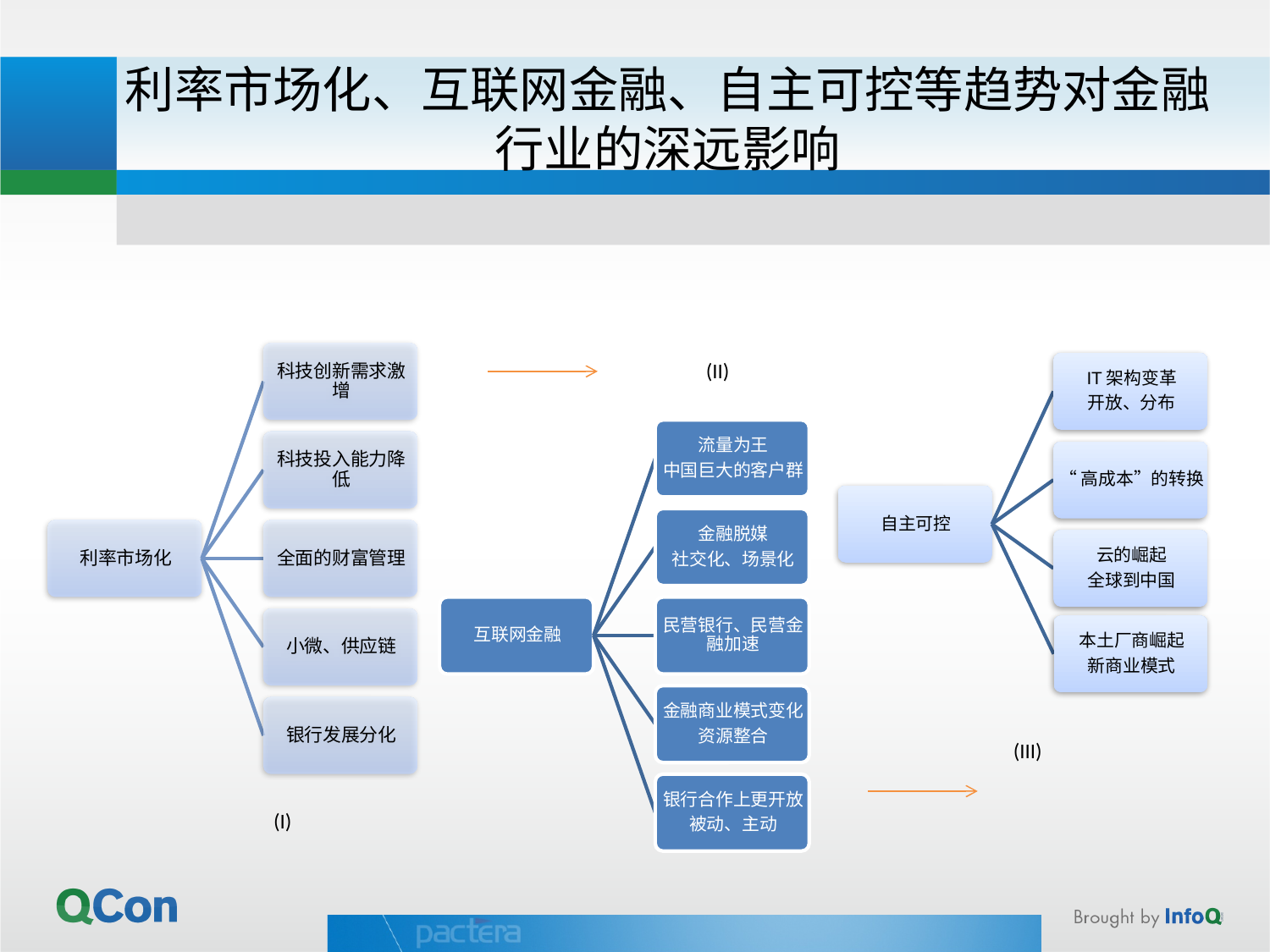

# 利率市场化、互联网金融、自主可控等趋势对金融行业的深远影响
自主可控

IT架构变革
开放、分布

“高成本”的转换

云的崛起
全球到中国

本土厂商崛起
新商业模式
利率市场化

科技创新需求激增

科技投入能力降低

全面的财富管理

小微、供应链

银行发展分化
(II)
互联网金融

流量为王
中国巨大的客户群

金融脱媒
社交化、场景化

民营银行、民营金融加速

金融商业模式变化
资源整合

银行合作上更开放
被动、主动
(III)
(I)